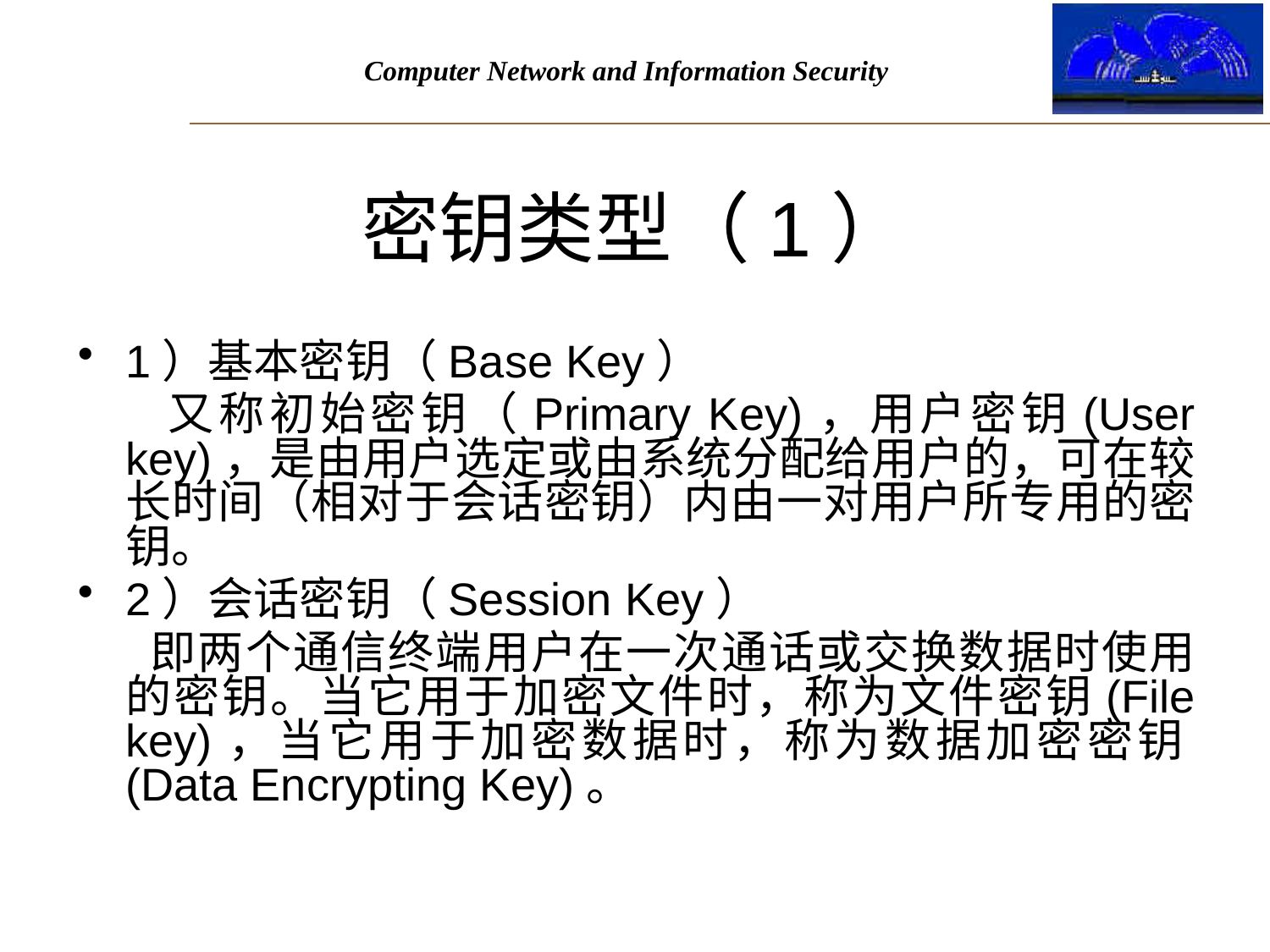

# 密钥类型（1）
1）基本密钥（Base Key）
     又称初始密钥（Primary Key)，用户密钥(User key)，是由用户选定或由系统分配给用户的，可在较长时间（相对于会话密钥）内由一对用户所专用的密钥。
2）会话密钥（Session Key）
     即两个通信终端用户在一次通话或交换数据时使用的密钥。当它用于加密文件时，称为文件密钥(File key)，当它用于加密数据时，称为数据加密密钥(Data Encrypting Key)。